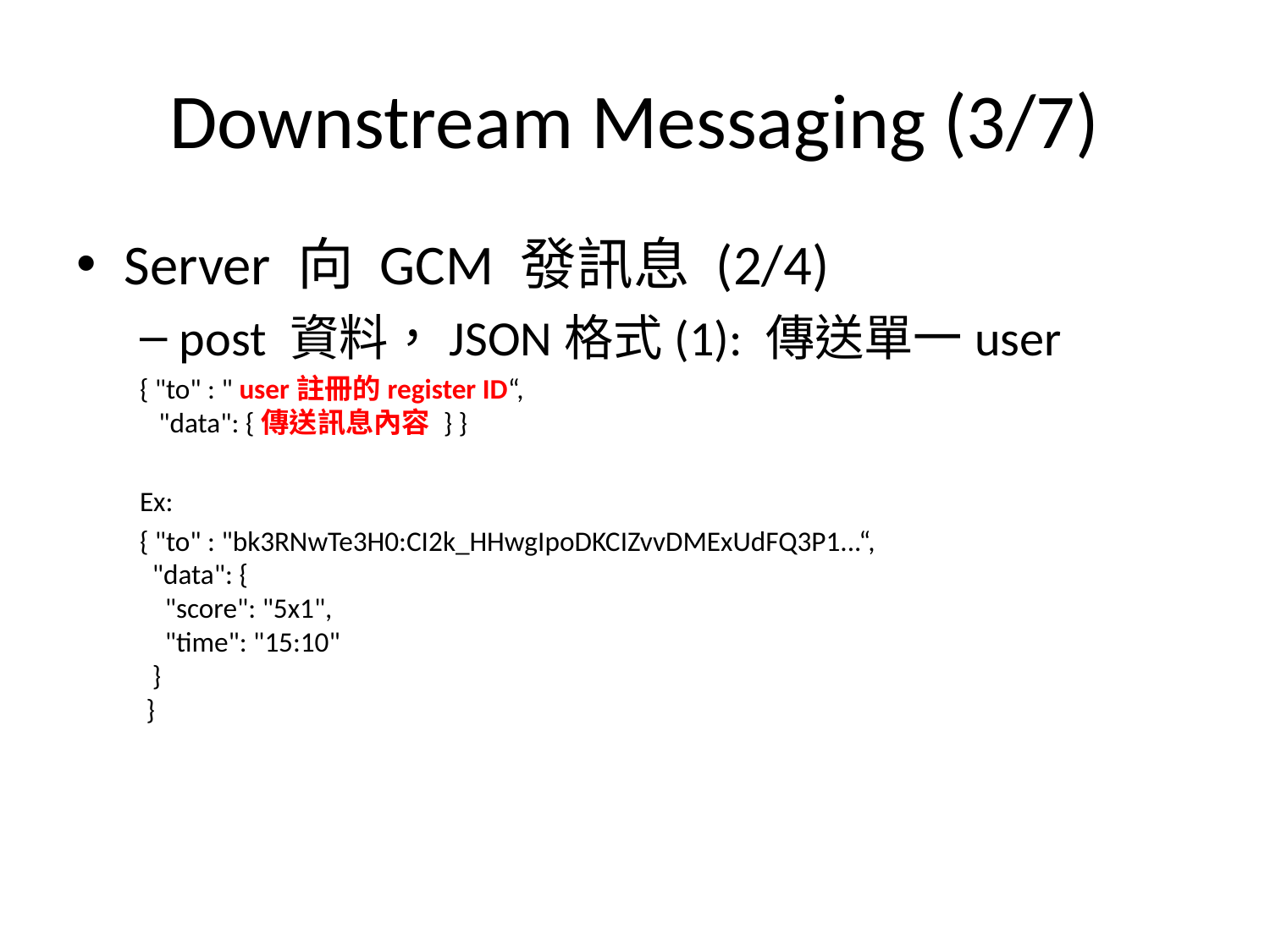

# Downstream Messaging (3/7)
Server 向 GCM 發訊息 (2/4)
post 資料，JSON格式(1): 傳送單一user
{ "to" : " user註冊的register ID“,
   "data": {傳送訊息內容 } }

Ex:
{ "to" : "bk3RNwTe3H0:CI2k_HHwgIpoDKCIZvvDMExUdFQ3P1...“,
  "data": {
    "score": "5x1",
    "time": "15:10"
  }
 }